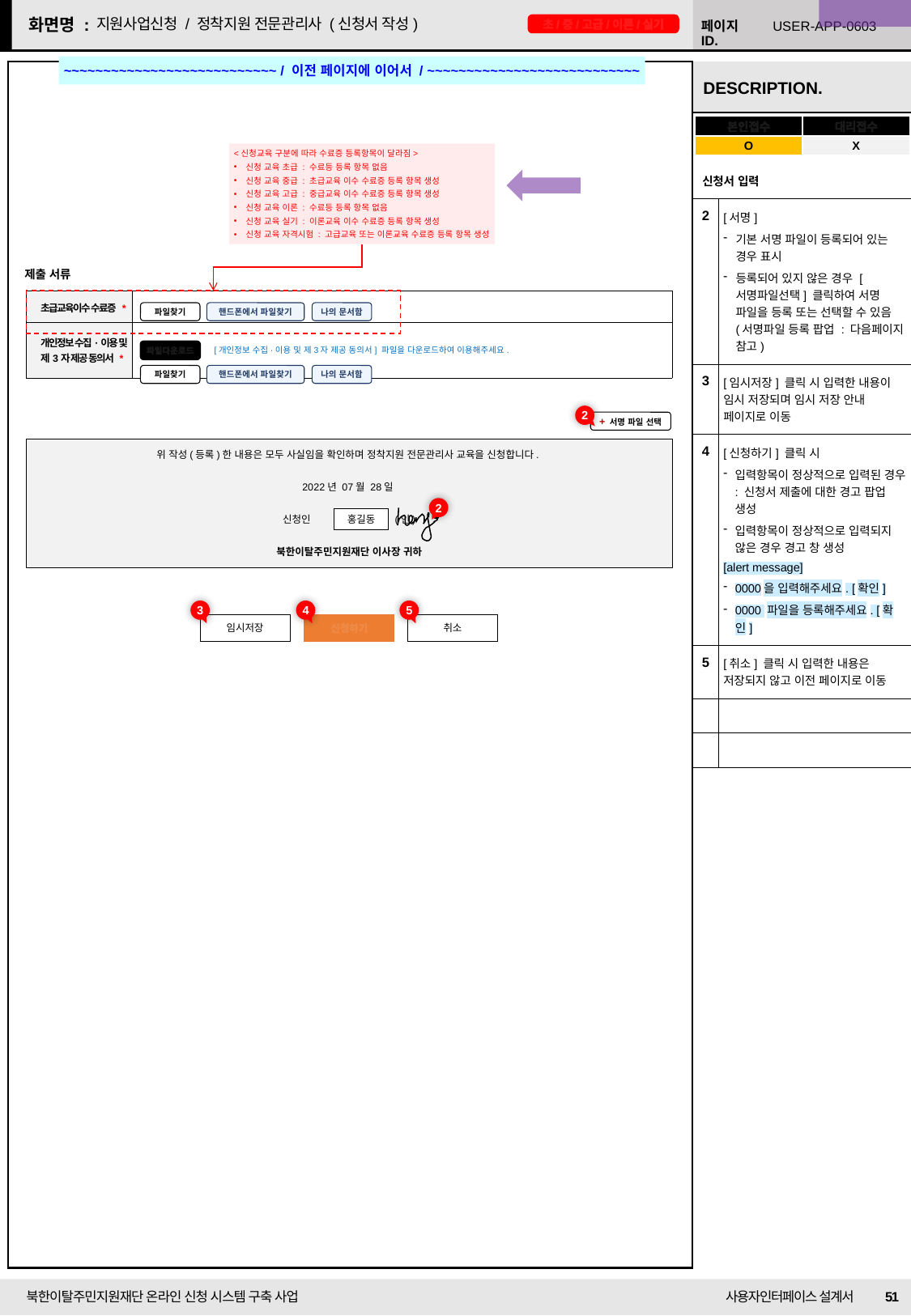

22/09/01 수정
지원사업신청 / 정착지원 전문관리사 (신청서 작성)
USER-APP-0603
초/중/고급/이론/실기
~~~~~~~~~~~~~~~~~~~~~~~~~~~ / 이전 페이지에 이어서 / ~~~~~~~~~~~~~~~~~~~~~~~~~~~
| 본인접수 | 대리접수 |
| --- | --- |
| O | X |
<신청교육 구분에 따라 수료증 등록항목이 달라짐>
신청 교육 초급 : 수료등 등록 항목 없음
신청 교육 중급 : 초급교육 이수 수료증 등록 항목 생성
신청 교육 고급 : 중급교육 이수 수료증 등록 항목 생성
신청 교육 이론 : 수료등 등록 항목 없음
신청 교육 실기 : 이론교육 이수 수료증 등록 항목 생성
신청 교육 자격시험 : 고급교육 또는 이론교육 수료증 등록 항목 생성

| 신청서 입력 |  |
| --- | --- |
| 2 | [서명] 기본 서명 파일이 등록되어 있는 경우 표시 등록되어 있지 않은 경우 [서명파일선택] 클릭하여 서명 파일을 등록 또는 선택할 수 있음 (서명파일 등록 팝업 : 다음페이지 참고) |
| 3 | [임시저장] 클릭 시 입력한 내용이 임시 저장되며 임시 저장 안내 페이지로 이동 |
| 4 | [신청하기] 클릭 시 입력항목이 정상적으로 입력된 경우 : 신청서 제출에 대한 경고 팝업 생성 입력항목이 정상적으로 입력되지 않은 경우 경고 창 생성 [alert message] 0000을 입력해주세요. [확인] 0000 파일을 등록해주세요. [확인] |
| 5 | [취소] 클릭 시 입력한 내용은 저장되지 않고 이전 페이지로 이동 |
|  |  |
|  |  |
제출 서류

| 초급교육이수 수료증 \* |  |
| --- | --- |
| 개인정보 수집·이용 및 제3자 제공 동의서 \* |  |
파일찾기
핸드폰에서 파일찾기
나의 문서함
[개인정보 수집·이용 및 제3자 제공 동의서] 파일을 다운로드하여 이용해주세요.
파일다운로드
파일찾기
핸드폰에서 파일찾기
나의 문서함
2
+ 서명 파일 선택
위 작성(등록)한 내용은 모두 사실임을 확인하며 정착지원 전문관리사 교육을 신청합니다.
2022년 07월 28일
신청인             홍길동      (인)
북한이탈주민지원재단 이사장 귀하
2

홍길동
3
4
5
임시저장
신청하기
취소
51